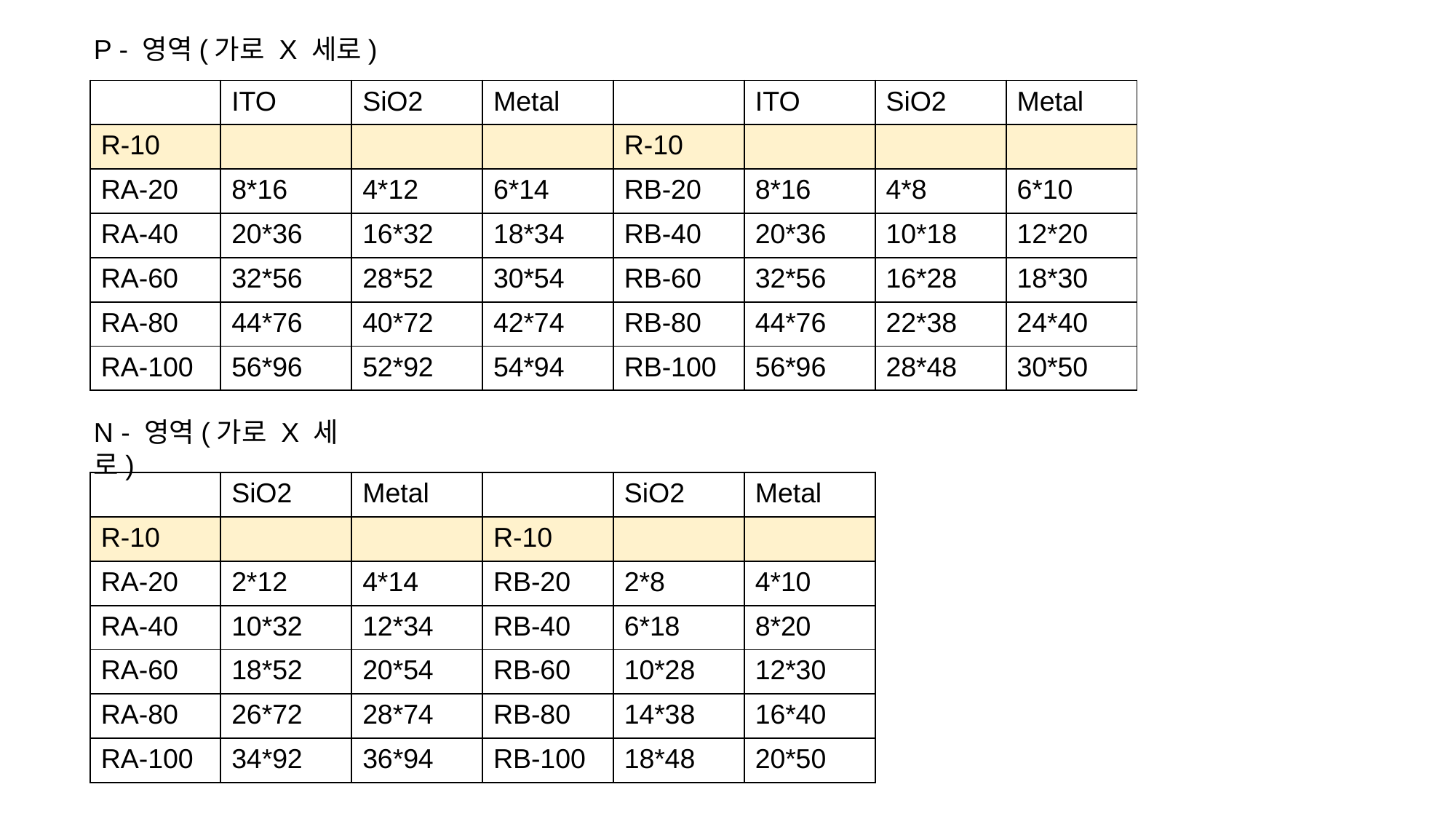

P - 영역(가로 X 세로)
|  | ITO | SiO2 | Metal |  | ITO | SiO2 | Metal |
| --- | --- | --- | --- | --- | --- | --- | --- |
| R-10 |  |  |  | R-10 |  |  |  |
| RA-20 | 8\*16 | 4\*12 | 6\*14 | RB-20 | 8\*16 | 4\*8 | 6\*10 |
| RA-40 | 20\*36 | 16\*32 | 18\*34 | RB-40 | 20\*36 | 10\*18 | 12\*20 |
| RA-60 | 32\*56 | 28\*52 | 30\*54 | RB-60 | 32\*56 | 16\*28 | 18\*30 |
| RA-80 | 44\*76 | 40\*72 | 42\*74 | RB-80 | 44\*76 | 22\*38 | 24\*40 |
| RA-100 | 56\*96 | 52\*92 | 54\*94 | RB-100 | 56\*96 | 28\*48 | 30\*50 |
N - 영역(가로 X 세로)
|  | SiO2 | Metal |  | SiO2 | Metal |
| --- | --- | --- | --- | --- | --- |
| R-10 |  |  | R-10 |  |  |
| RA-20 | 2\*12 | 4\*14 | RB-20 | 2\*8 | 4\*10 |
| RA-40 | 10\*32 | 12\*34 | RB-40 | 6\*18 | 8\*20 |
| RA-60 | 18\*52 | 20\*54 | RB-60 | 10\*28 | 12\*30 |
| RA-80 | 26\*72 | 28\*74 | RB-80 | 14\*38 | 16\*40 |
| RA-100 | 34\*92 | 36\*94 | RB-100 | 18\*48 | 20\*50 |